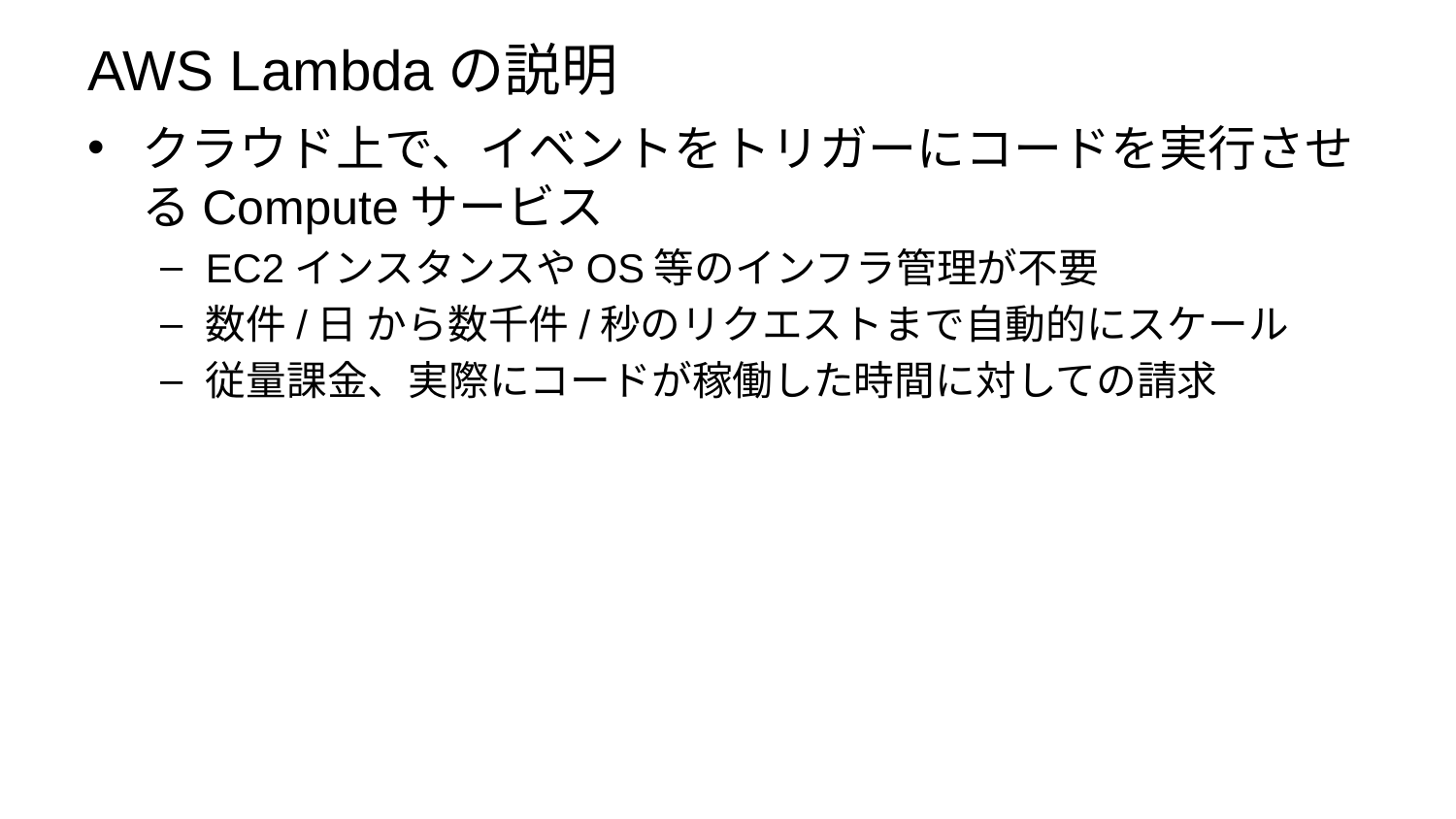

# AWS Lambdaの説明
クラウド上で、イベントをトリガーにコードを実行させるComputeサービス
EC2インスタンスやOS等のインフラ管理が不要
数件/日 から数千件/秒のリクエストまで自動的にスケール
従量課金、実際にコードが稼働した時間に対しての請求